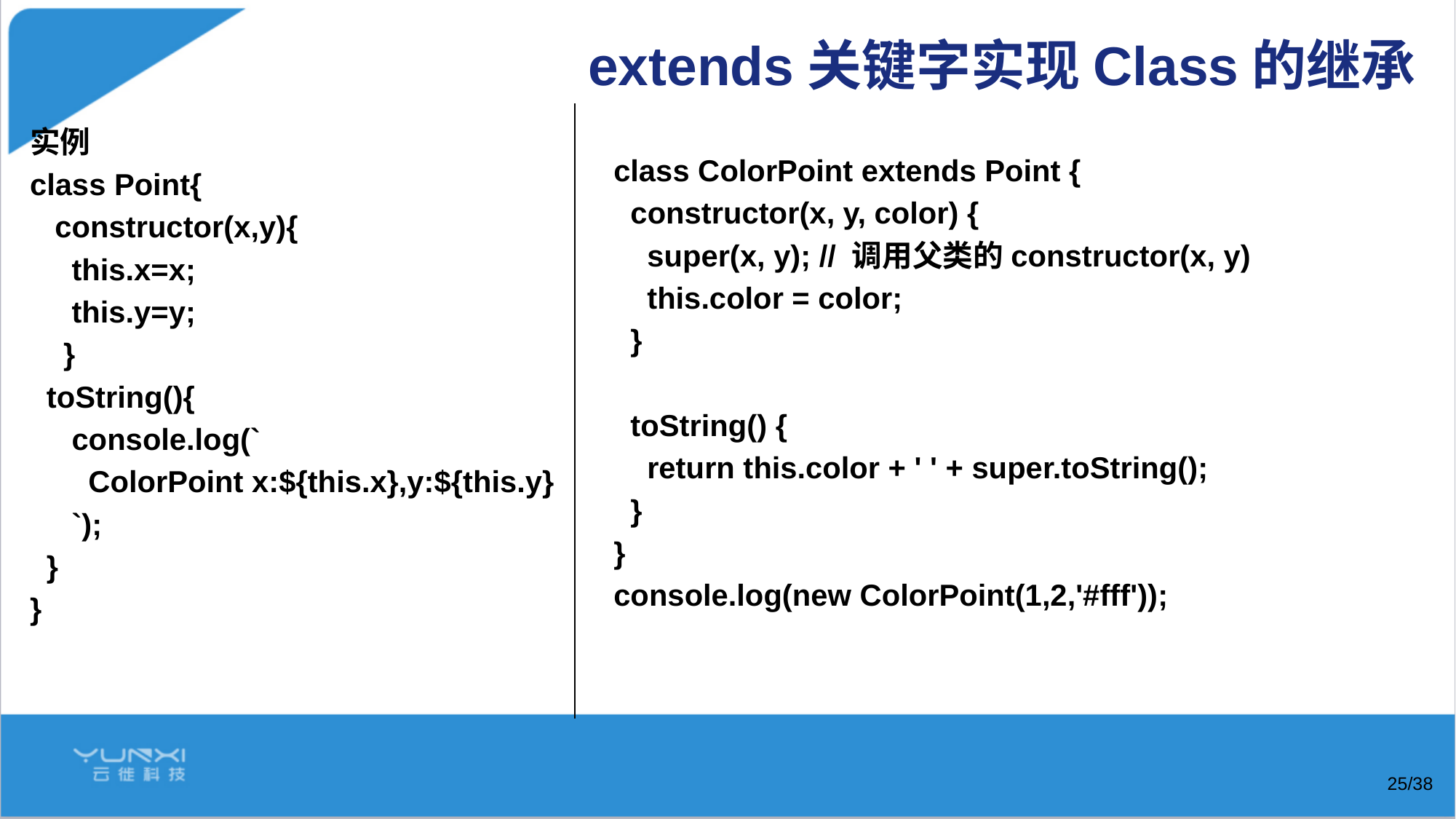

# extends关键字实现Class的继承

class ColorPoint extends Point {
  constructor(x, y, color) {
    super(x, y); // 调用父类的constructor(x, y)
    this.color = color;
  }

  toString() {
    return this.color + ' ' + super.toString();
  }
}
console.log(new ColorPoint(1,2,'#fff'));
实例
class Point{
   constructor(x,y){
     this.x=x;
     this.y=y;
    }
  toString(){
     console.log(`
       ColorPoint x:${this.x},y:${this.y}
     `);
  }
}

25/38